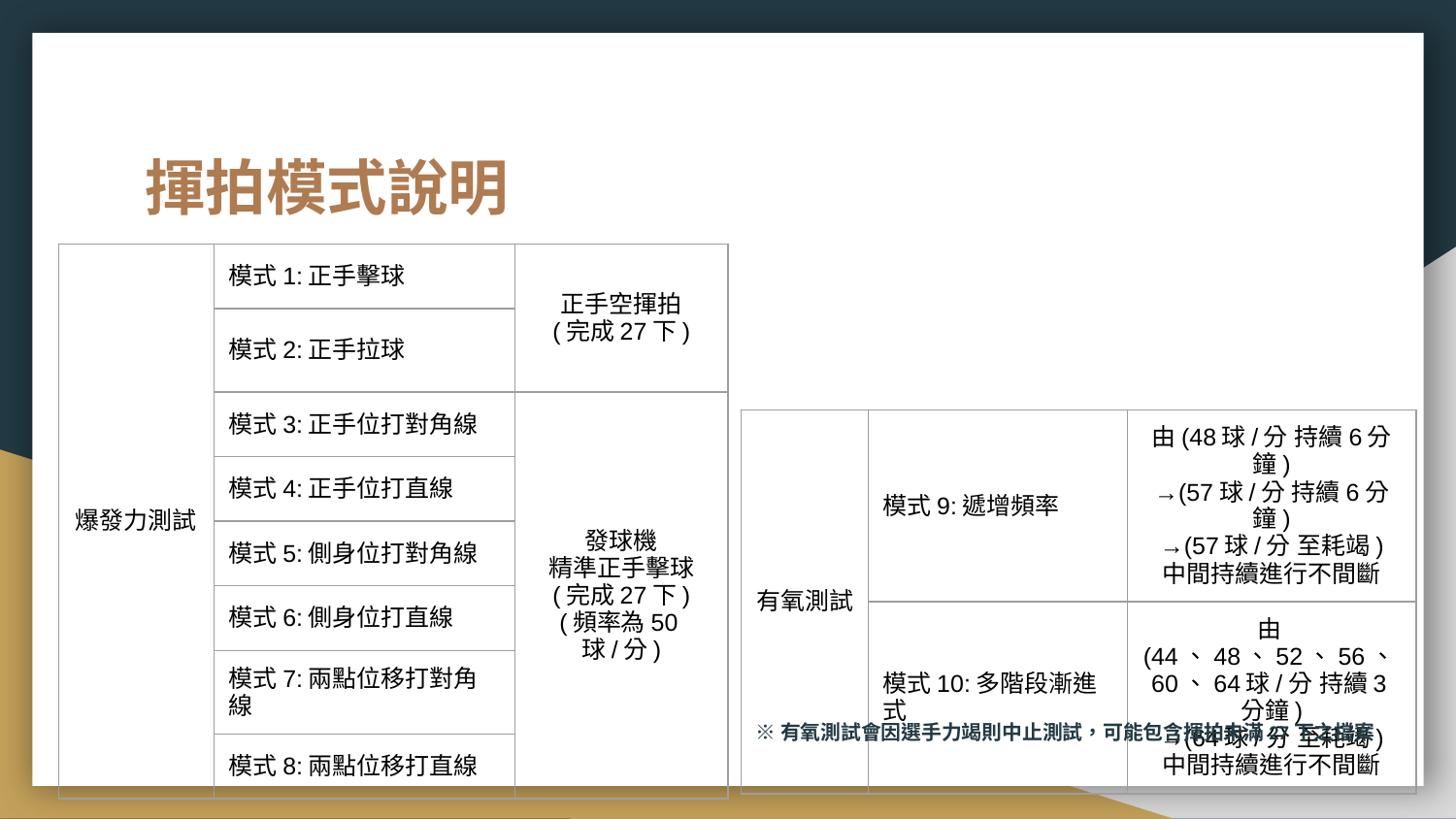

# 揮拍模式說明
| 爆發力測試 | 模式1:正手擊球 | 正手空揮拍 (完成27下) |
| --- | --- | --- |
|  | 模式2:正手拉球 |  |
|  | 模式3:正手位打對角線 | 發球機 精準正手擊球 (完成27下) (頻率為50球/分) |
|  | 模式4:正手位打直線 |  |
|  | 模式5:側身位打對角線 |  |
|  | 模式6:側身位打直線 |  |
|  | 模式7:兩點位移打對角線 |  |
|  | 模式8:兩點位移打直線 |  |
| 有氧測試 | 模式9:遞增頻率 | 由(48球/分 持續6分鐘) →(57球/分 持續6分鐘) →(57球/分 至耗竭) 中間持續進行不間斷 |
| --- | --- | --- |
|  | 模式10:多階段漸進式 | 由(44、48、52、56、60、64球/分 持續3分鐘) →(64球/分 至耗竭) 中間持續進行不間斷 |
※有氧測試會因選手力竭則中止測試，可能包含揮拍未滿27下之檔案